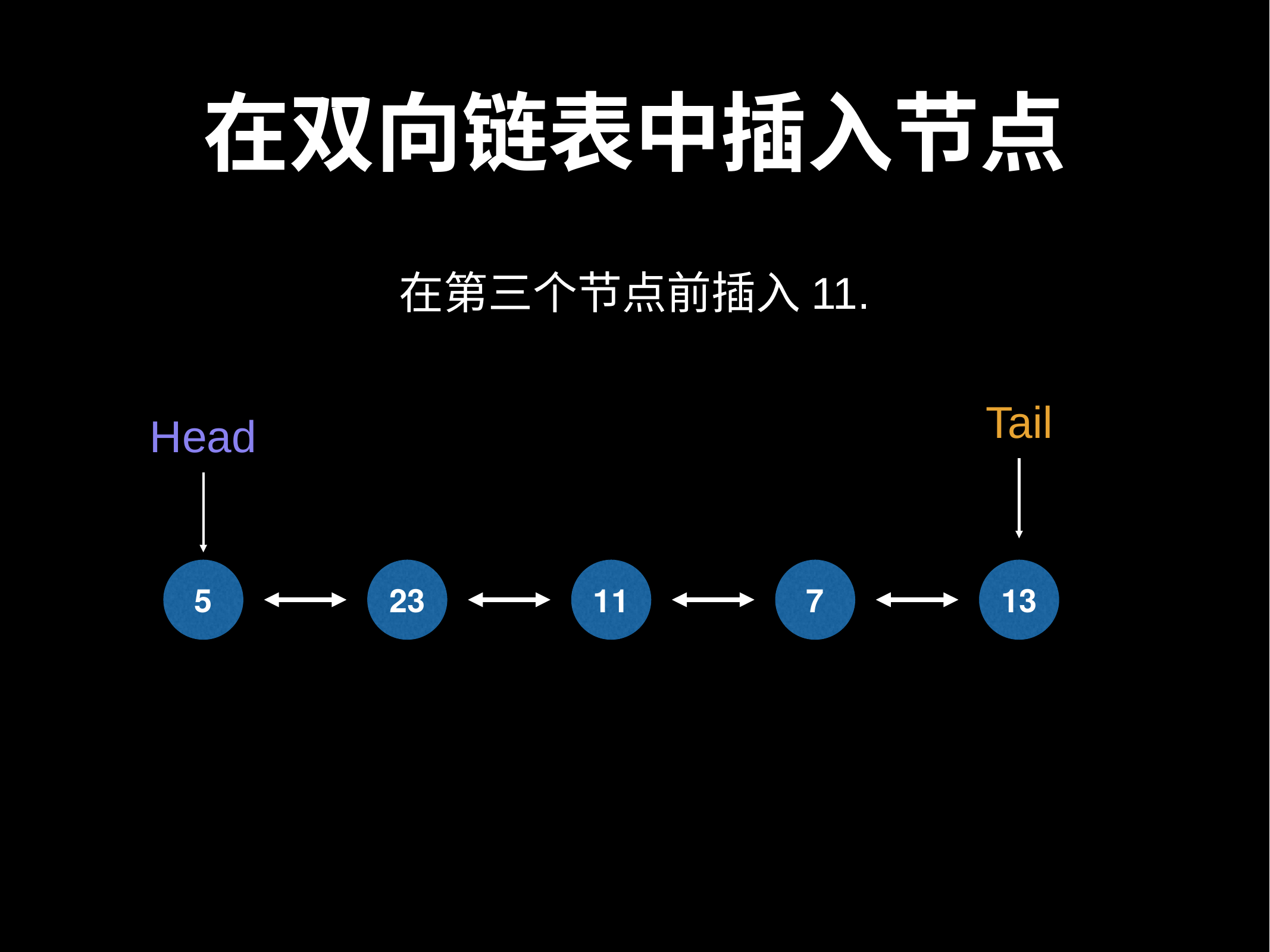

# 在双向链表中插入节点
在第三个节点前插入11.
Tail
Head

5
23
11
7
13